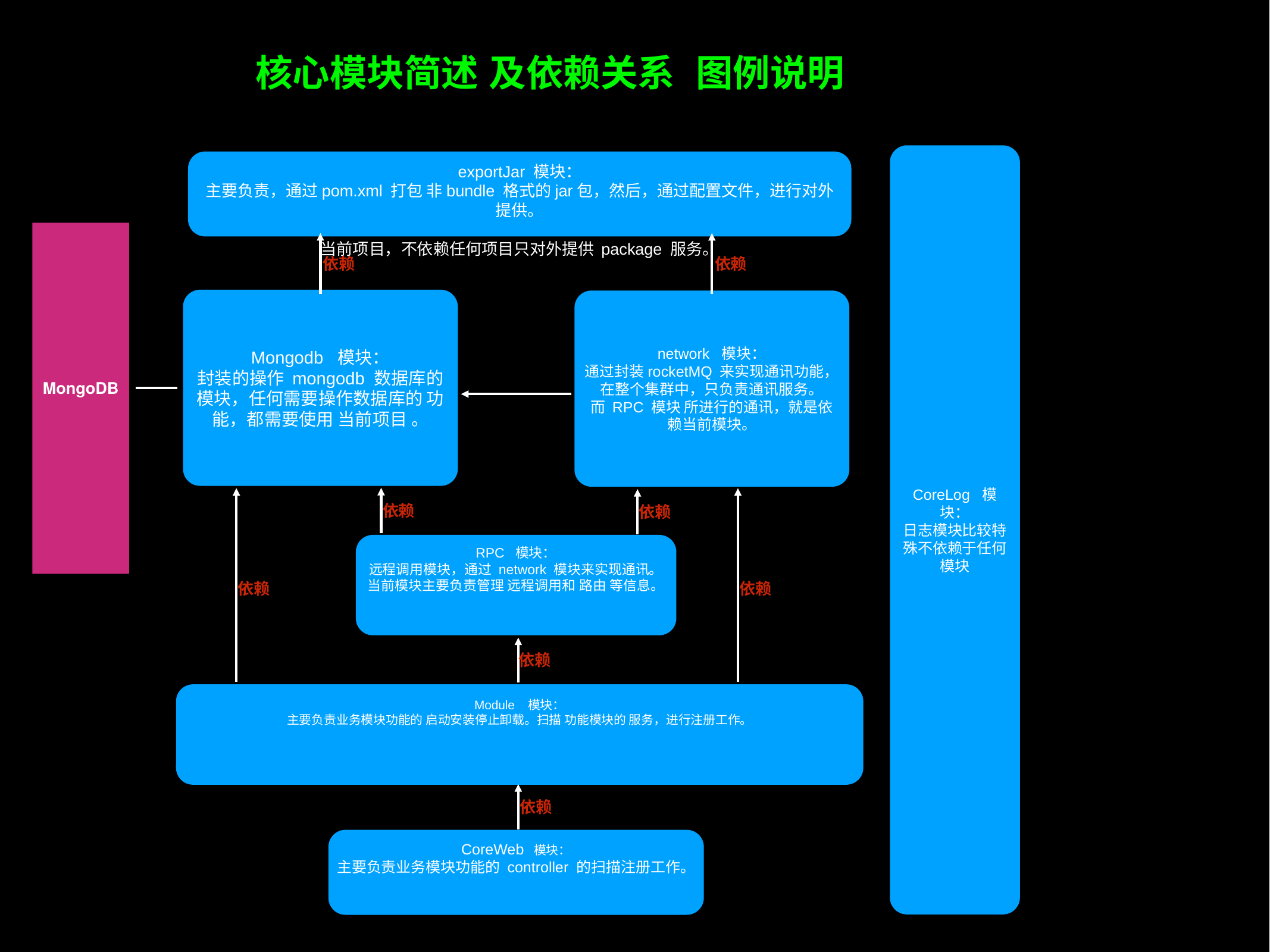

核心模块简述 及依赖关系  图例说明
CoreLog  模块：
日志模块比较特殊不依赖于任何模块
exportJar 模块：
主要负责，通过pom.xml 打包 非bundle 格式的jar包，然后，通过配置文件，进行对外提供。

当前项目，不依赖任何项目只对外提供 package 服务。

依赖
依赖
Mongodb  模块：
封装的操作 mongodb 数据库的模块，任何需要操作数据库的 功能，都需要使用 当前项目 。
network  模块：
通过封装rocketMQ 来实现通讯功能，在整个集群中，只负责通讯服务。
而 RPC 模块 所进行的通讯，就是依赖当前模块。
MongoDB

依赖
依赖
RPC  模块：
远程调用模块，通过 network 模块来实现通讯。
当前模块主要负责管理 远程调用和 路由 等信息。

依赖
依赖

依赖
Module   模块：
主要负责业务模块功能的 启动安装停止卸载。扫描 功能模块的 服务，进行注册工作。

依赖
CoreWeb  模块：
主要负责业务模块功能的 controller 的扫描注册工作。